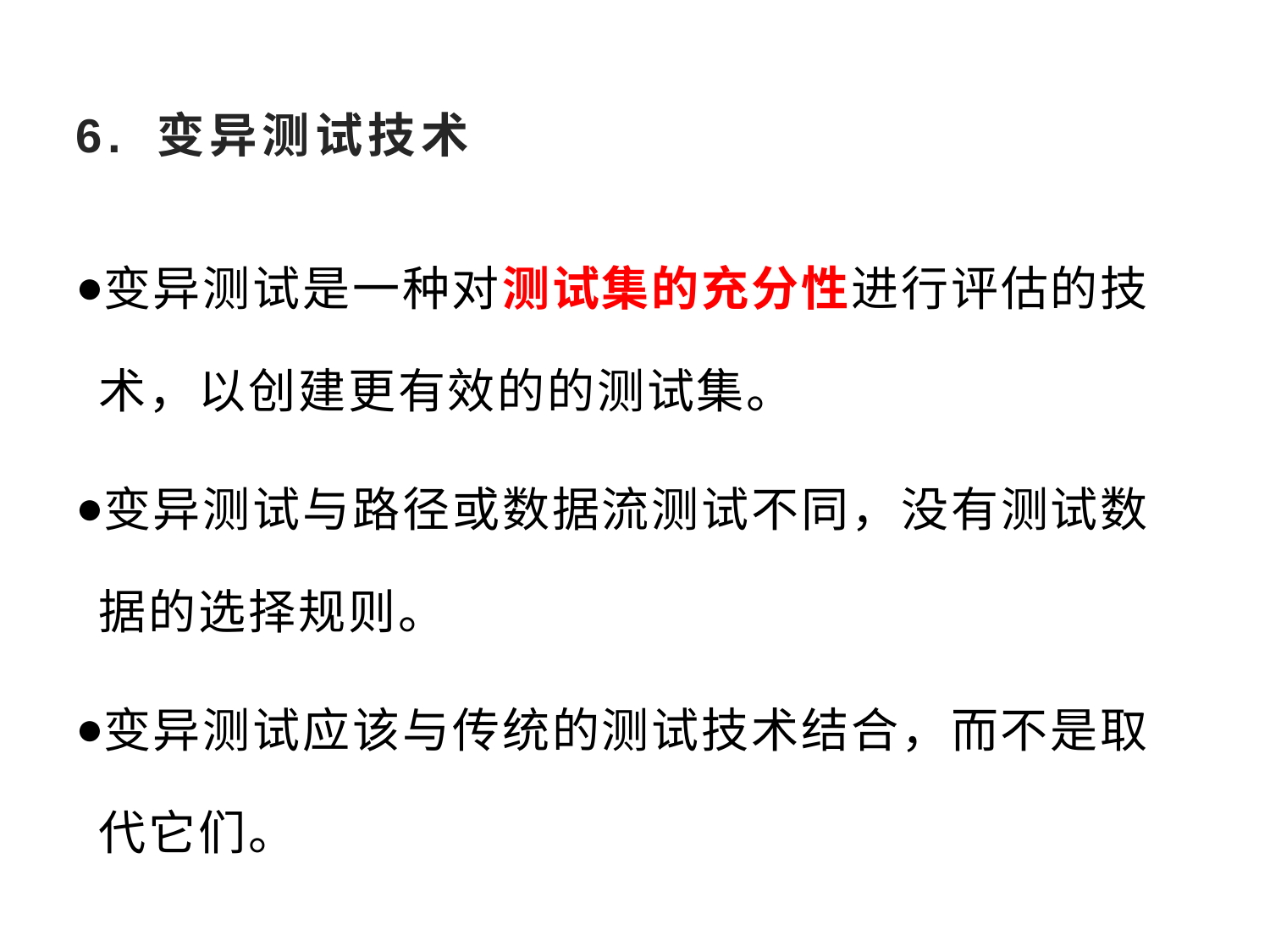

# 6. 变异测试技术
变异测试是一种对测试集的充分性进行评估的技术，以创建更有效的的测试集。
变异测试与路径或数据流测试不同，没有测试数据的选择规则。
变异测试应该与传统的测试技术结合，而不是取代它们。